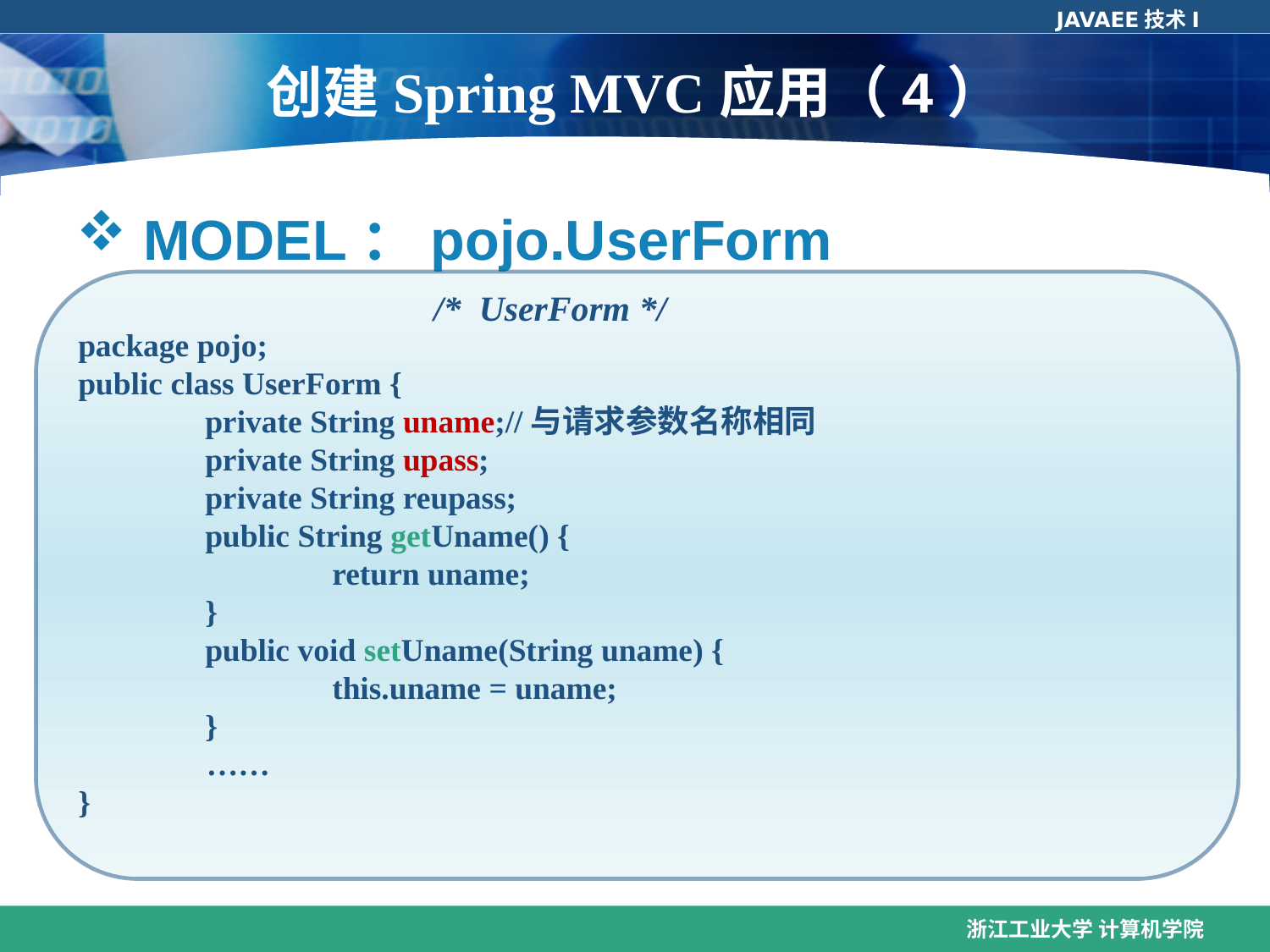

# 创建Spring MVC应用（4）
 MODEL：pojo.UserForm

                                        /*  UserForm */
package pojo;
public class UserForm {
	private String uname;//与请求参数名称相同
	private String upass;
	private String reupass;
	public String getUname() {
		return uname;
	}
	public void setUname(String uname) {
		this.uname = uname;
	}
                ……
}